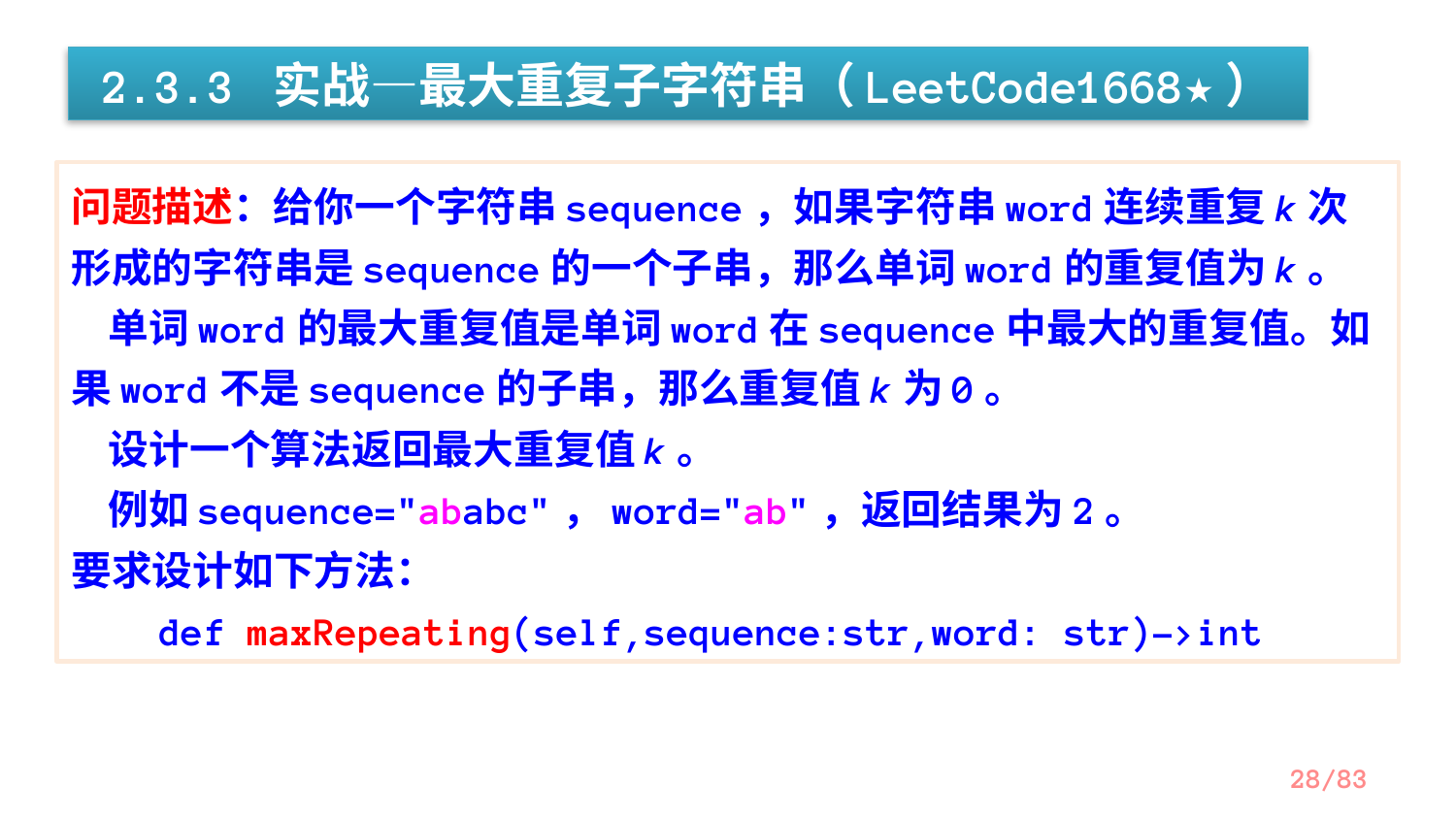

2.3.3 实战—最大重复子字符串（LeetCode1668★）
问题描述：给你一个字符串sequence，如果字符串word连续重复k次形成的字符串是sequence的一个子串，那么单词word的重复值为k。
   单词word的最大重复值是单词word在sequence中最大的重复值。如果word不是sequence的子串，那么重复值k为0。
   设计一个算法返回最大重复值k。
   例如sequence="ababc"，word="ab"，返回结果为2。
要求设计如下方法：
    def maxRepeating(self,sequence:str,word: str)->int
28/83